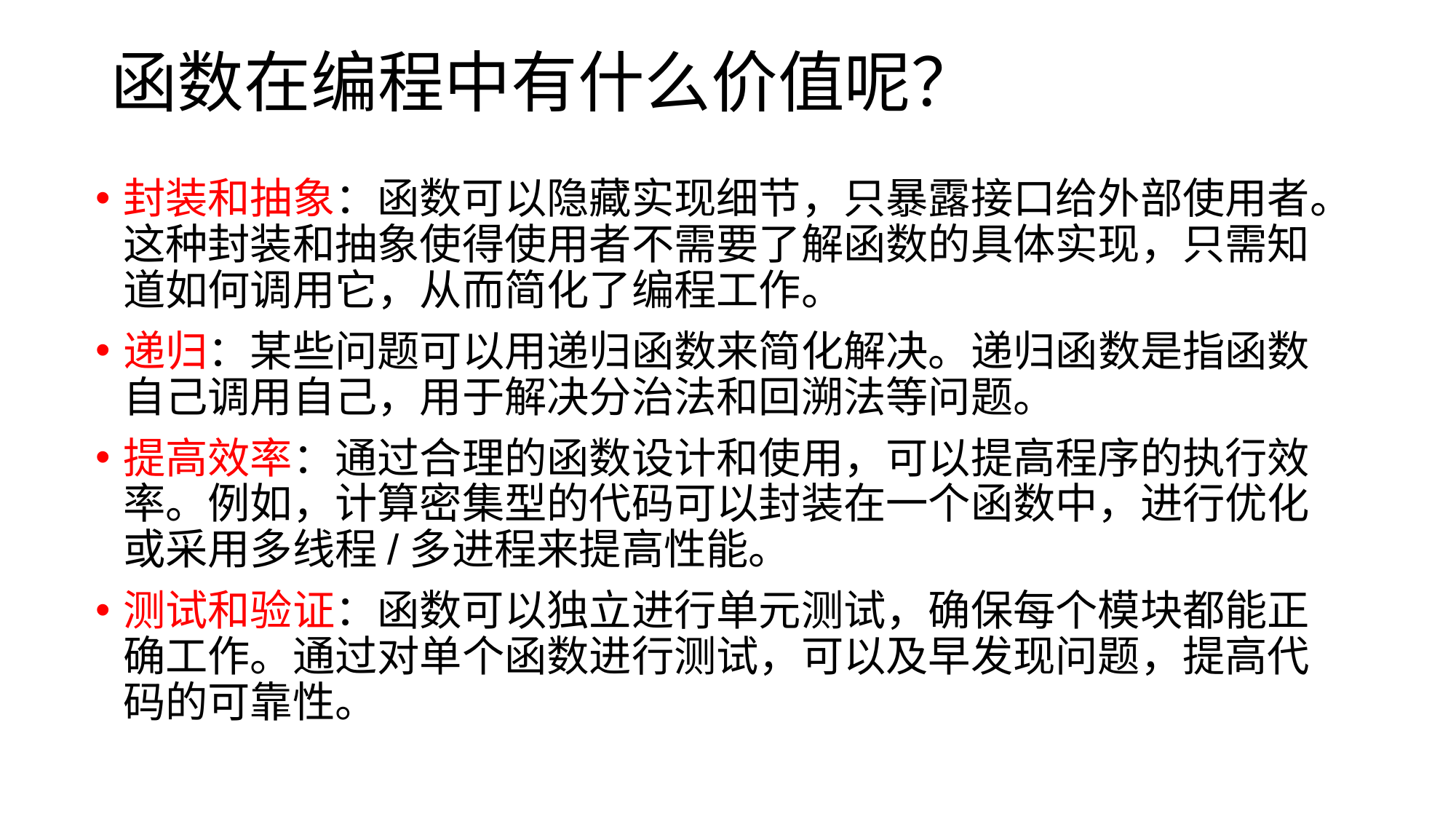

# 函数在编程中有什么价值呢？
封装和抽象：函数可以隐藏实现细节，只暴露接口给外部使用者。这种封装和抽象使得使用者不需要了解函数的具体实现，只需知道如何调用它，从而简化了编程工作。
递归：某些问题可以用递归函数来简化解决。递归函数是指函数自己调用自己，用于解决分治法和回溯法等问题。
提高效率：通过合理的函数设计和使用，可以提高程序的执行效率。例如，计算密集型的代码可以封装在一个函数中，进行优化或采用多线程/多进程来提高性能。
测试和验证：函数可以独立进行单元测试，确保每个模块都能正确工作。通过对单个函数进行测试，可以及早发现问题，提高代码的可靠性。